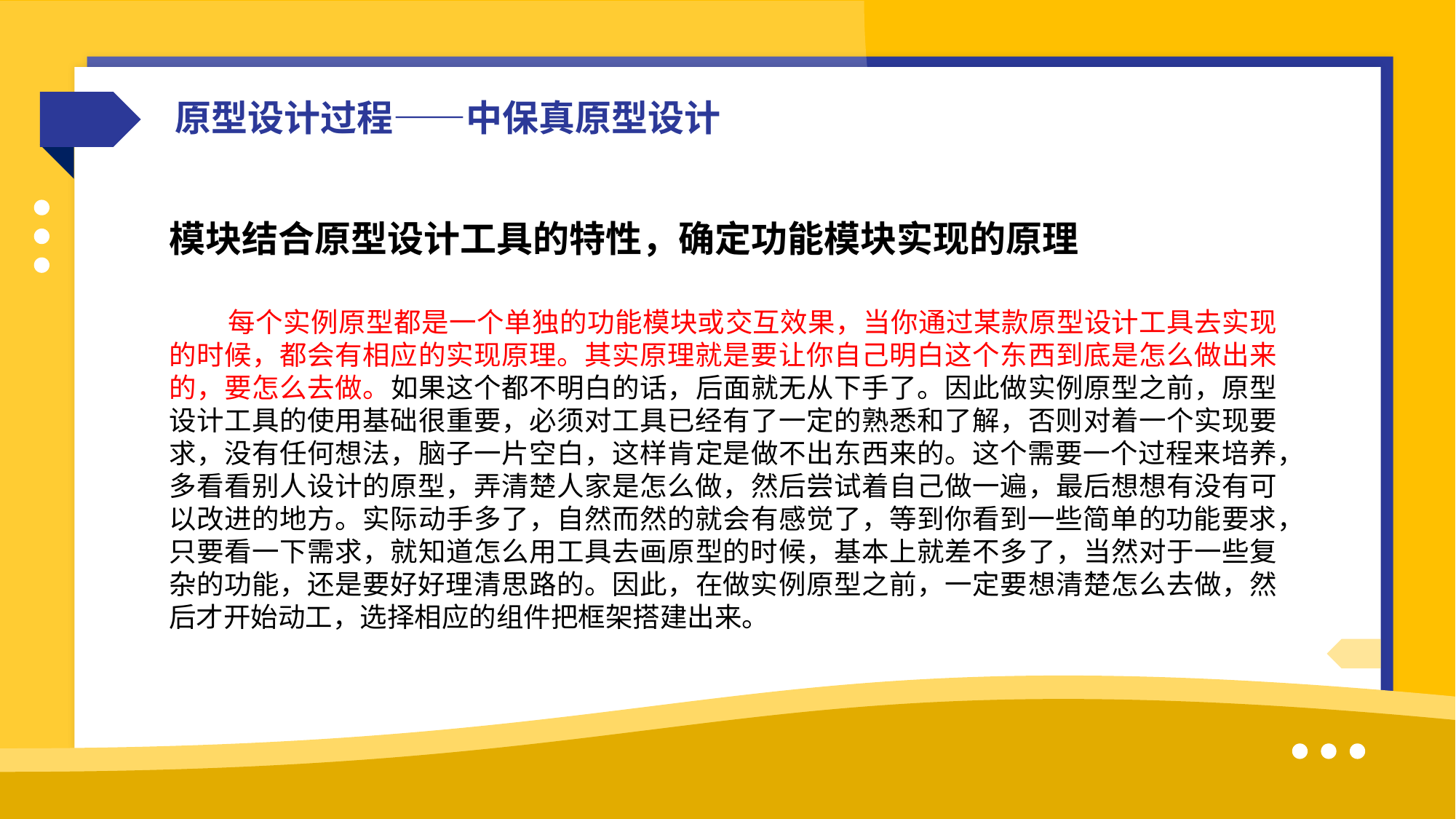

原型设计过程——中保真原型设计

模块结合原型设计工具的特性，确定功能模块实现的原理

        每个实例原型都是一个单独的功能模块或交互效果，当你通过某款原型设计工具去实现的时候，都会有相应的实现原理。其实原理就是要让你自己明白这个东西到底是怎么做出来的，要怎么去做。如果这个都不明白的话，后面就无从下手了。因此做实例原型之前，原型设计工具的使用基础很重要，必须对工具已经有了一定的熟悉和了解，否则对着一个实现要求，没有任何想法，脑子一片空白，这样肯定是做不出东西来的。这个需要一个过程来培养，多看看别人设计的原型，弄清楚人家是怎么做，然后尝试着自己做一遍，最后想想有没有可以改进的地方。实际动手多了，自然而然的就会有感觉了，等到你看到一些简单的功能要求，只要看一下需求，就知道怎么用工具去画原型的时候，基本上就差不多了，当然对于一些复杂的功能，还是要好好理清思路的。因此，在做实例原型之前，一定要想清楚怎么去做，然后才开始动工，选择相应的组件把框架搭建出来。